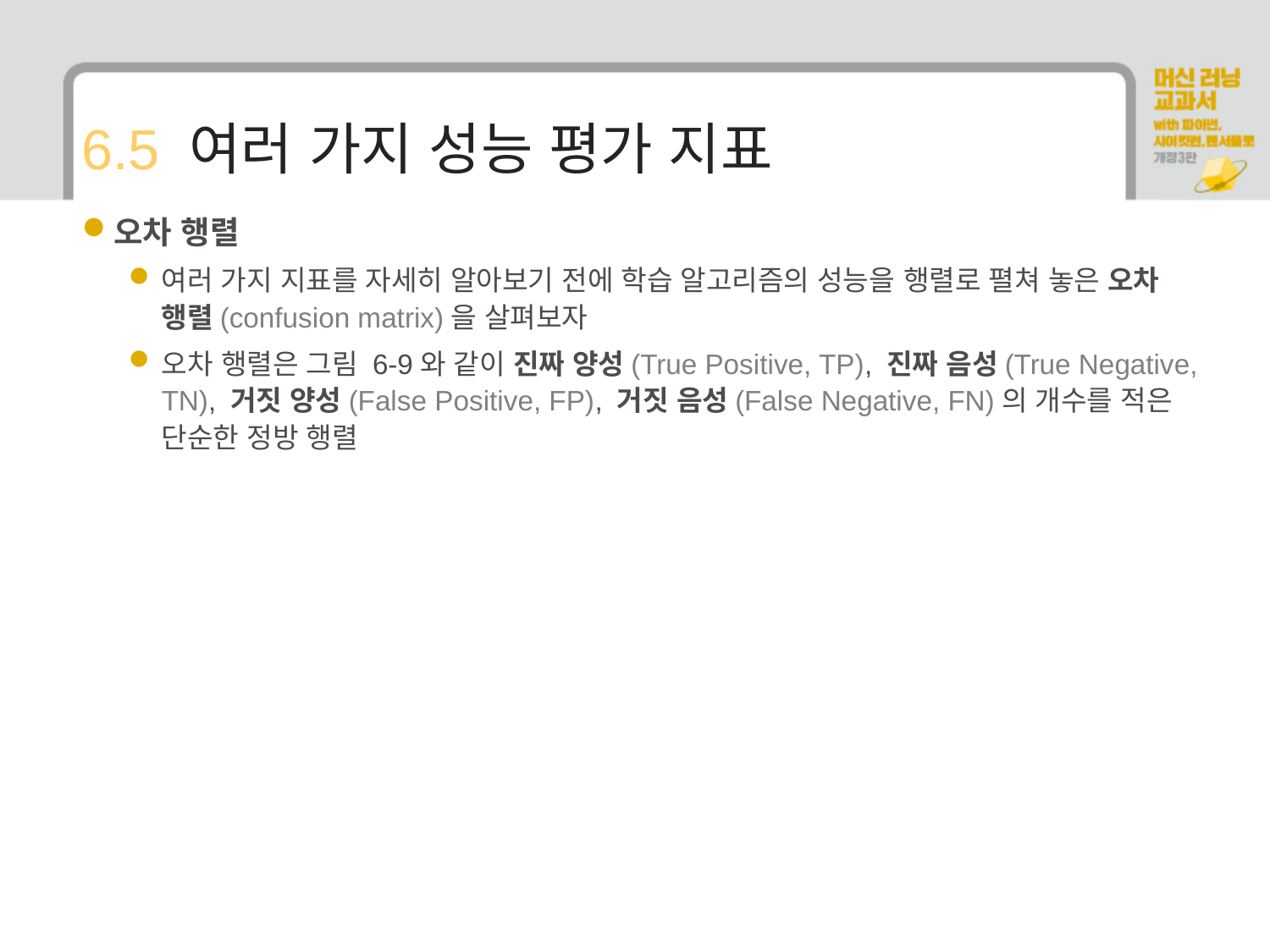

# 6.5 여러 가지 성능 평가 지표
오차 행렬
여러 가지 지표를 자세히 알아보기 전에 학습 알고리즘의 성능을 행렬로 펼쳐 놓은 오차 행렬(confusion matrix)을 살펴보자
오차 행렬은 그림 6-9와 같이 진짜 양성(True Positive, TP), 진짜 음성(True Negative, TN), 거짓 양성(False Positive, FP), 거짓 음성(False Negative, FN)의 개수를 적은 단순한 정방 행렬